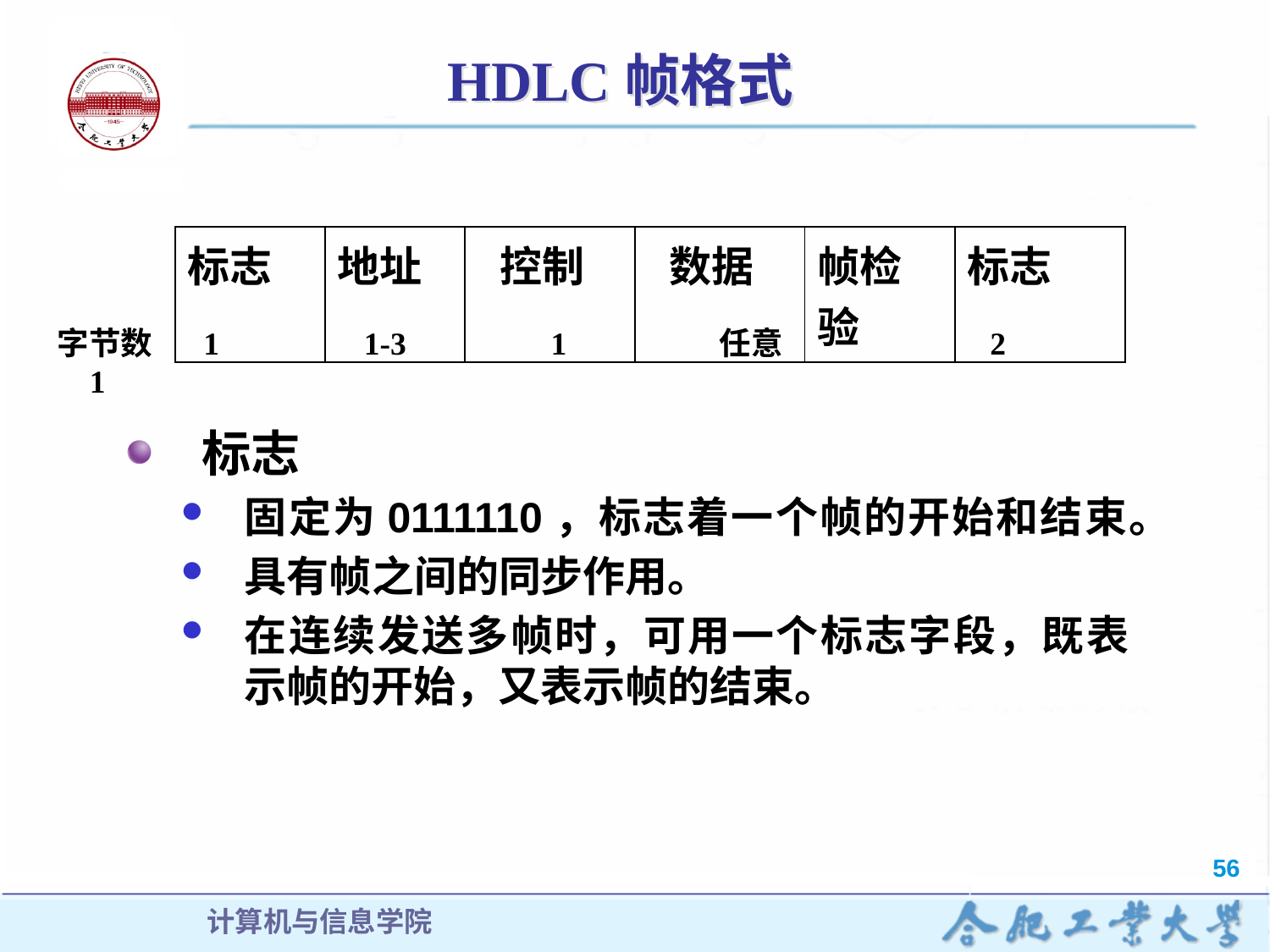

# HDLC帧格式
| 标志 | 地址 | 控制 | 数据 | 帧检验 | 标志 |
| --- | --- | --- | --- | --- | --- |
字节数      1                  1-3                  1                  任意      	     2                 1
标志
固定为0111110，标志着一个帧的开始和结束。
具有帧之间的同步作用。
在连续发送多帧时，可用一个标志字段，既表示帧的开始，又表示帧的结束。